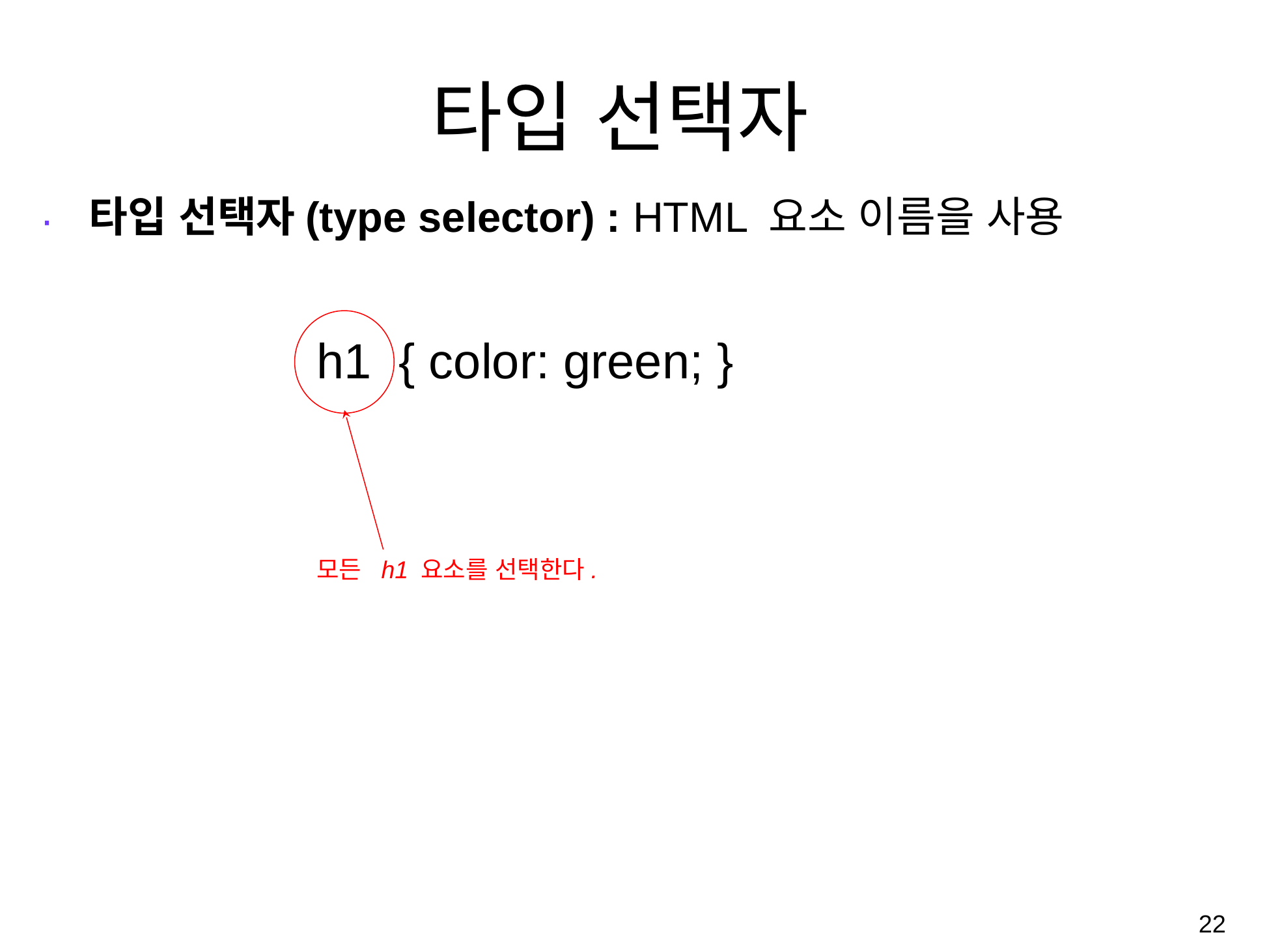

# 타입 선택자
타입 선택자(type selector) : HTML 요소 이름을 사용

h1  { color: green; }
모든  h1 요소를 선택한다.
22